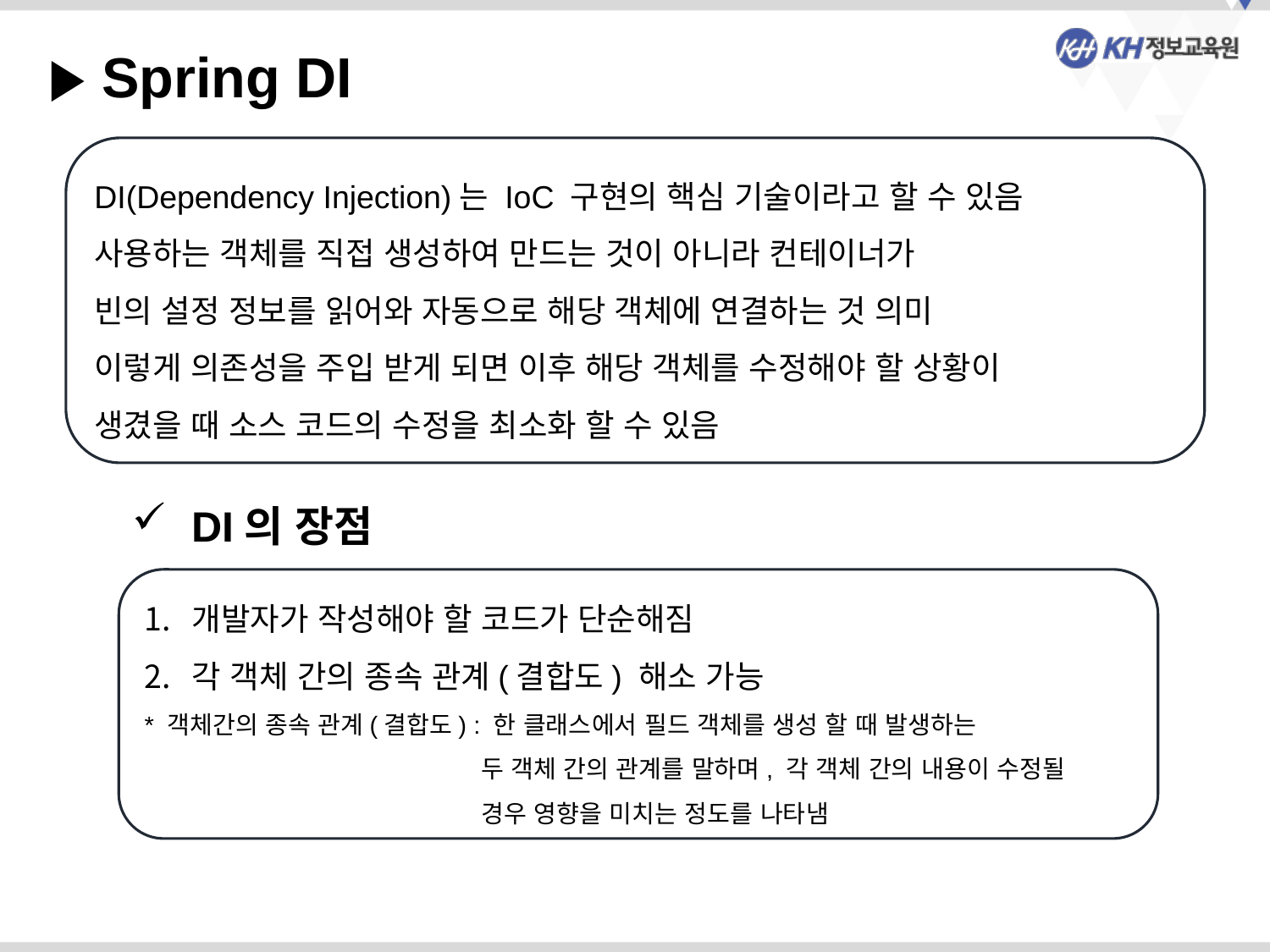

▶ Spring DI
DI(Dependency Injection)는 IoC 구현의 핵심 기술이라고 할 수 있음
사용하는 객체를 직접 생성하여 만드는 것이 아니라 컨테이너가
빈의 설정 정보를 읽어와 자동으로 해당 객체에 연결하는 것 의미
이렇게 의존성을 주입 받게 되면 이후 해당 객체를 수정해야 할 상황이
생겼을 때 소스 코드의 수정을 최소화 할 수 있음
 DI의 장점
개발자가 작성해야 할 코드가 단순해짐
각 객체 간의 종속 관계(결합도) 해소 가능
* 객체간의 종속 관계(결합도) : 한 클래스에서 필드 객체를 생성 할 때 발생하는
		           두 객체 간의 관계를 말하며, 각 객체 간의 내용이 수정될
		           경우 영향을 미치는 정도를 나타냄